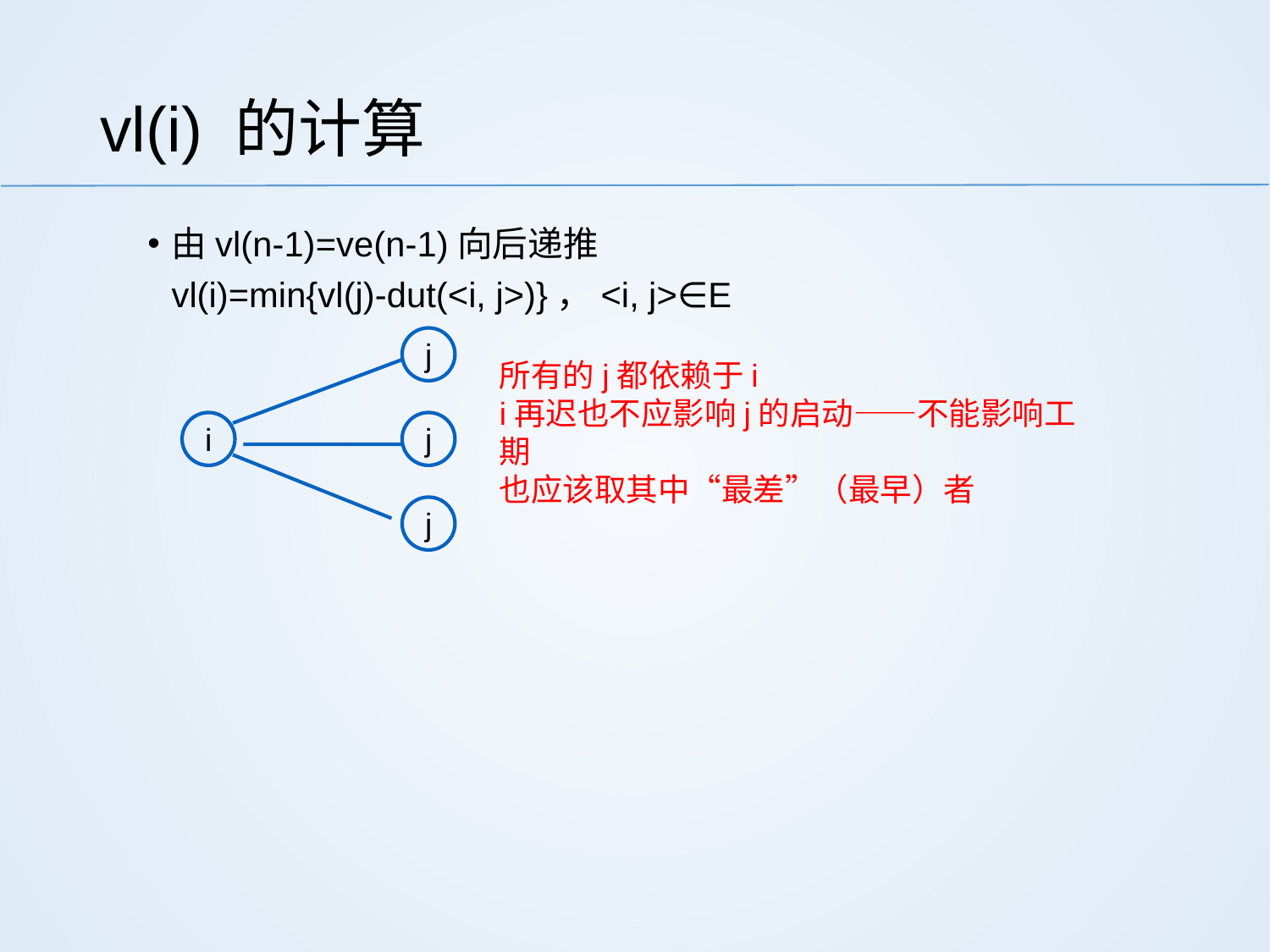

# vl(i) 的计算
由vl(n-1)=ve(n-1)向后递推
vl(i)=min{vl(j)-dut(<i, j>)}，<i, j>∈E
j
所有的j都依赖于i
i再迟也不应影响j的启动——不能影响工期
也应该取其中“最差”（最早）者

i
j

j
30